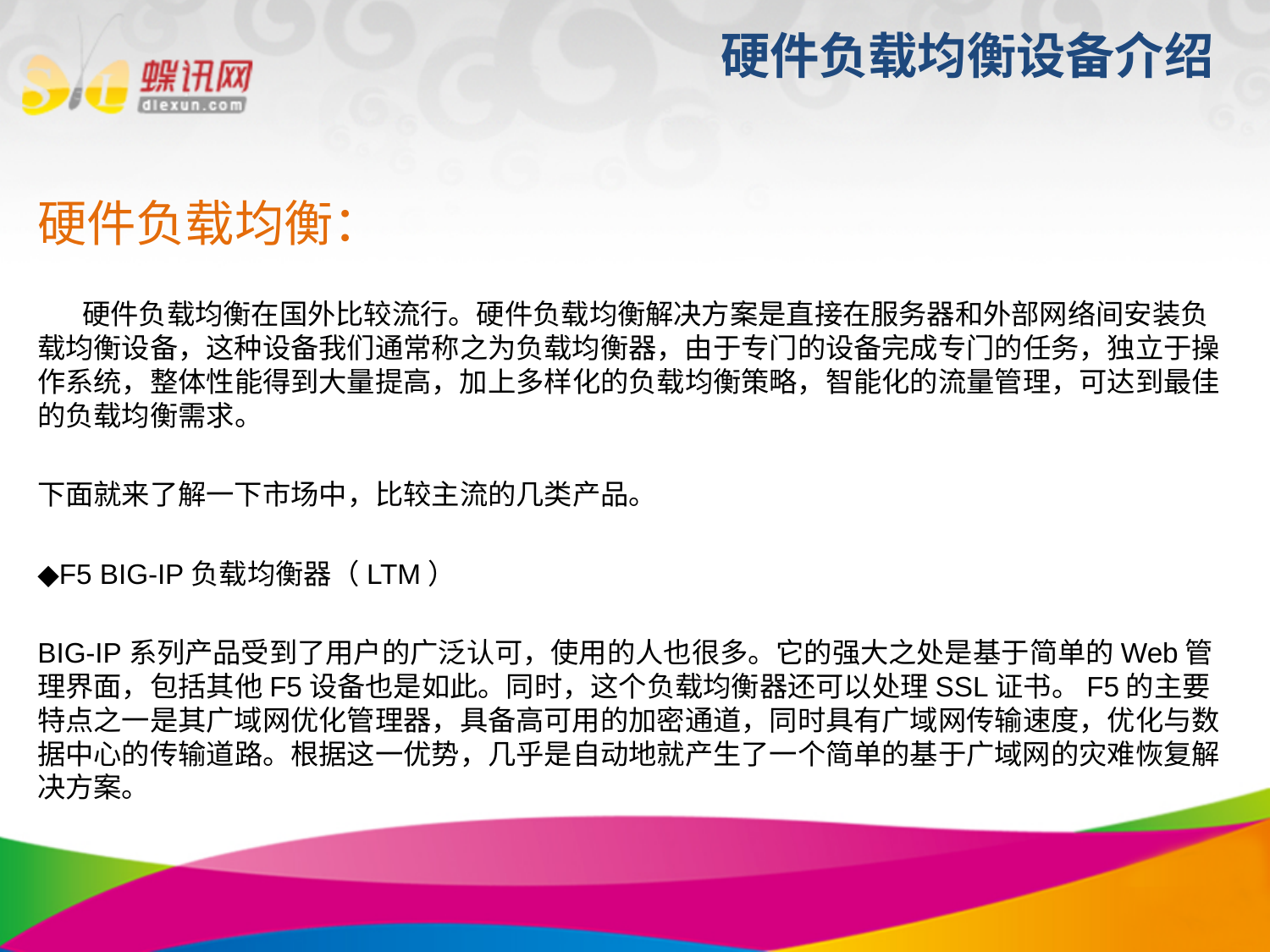

# 硬件负载均衡设备介绍
硬件负载均衡：

      硬件负载均衡在国外比较流行。硬件负载均衡解决方案是直接在服务器和外部网络间安装负载均衡设备，这种设备我们通常称之为负载均衡器，由于专门的设备完成专门的任务，独立于操作系统，整体性能得到大量提高，加上多样化的负载均衡策略，智能化的流量管理，可达到最佳的负载均衡需求。

下面就来了解一下市场中，比较主流的几类产品。

◆F5 BIG-IP负载均衡器（LTM）

BIG-IP系列产品受到了用户的广泛认可，使用的人也很多。它的强大之处是基于简单的Web管理界面，包括其他F5设备也是如此。同时，这个负载均衡器还可以处理SSL证书。F5的主要特点之一是其广域网优化管理器，具备高可用的加密通道，同时具有广域网传输速度，优化与数据中心的传输道路。根据这一优势，几乎是自动地就产生了一个简单的基于广域网的灾难恢复解决方案。